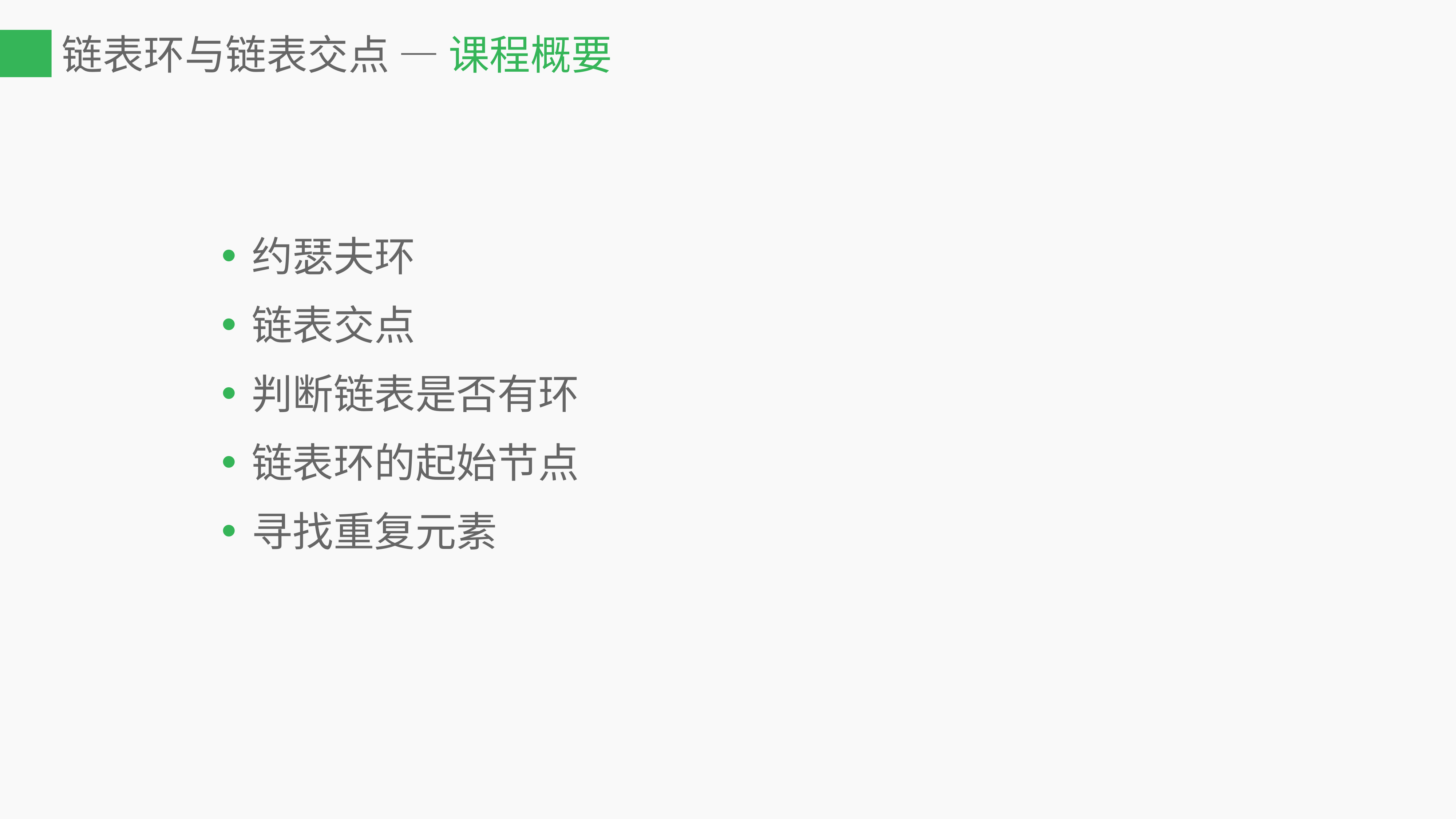

# 链表环与链表交点 — 课程概要
约瑟夫环
链表交点
判断链表是否有环
链表环的起始节点
寻找重复元素